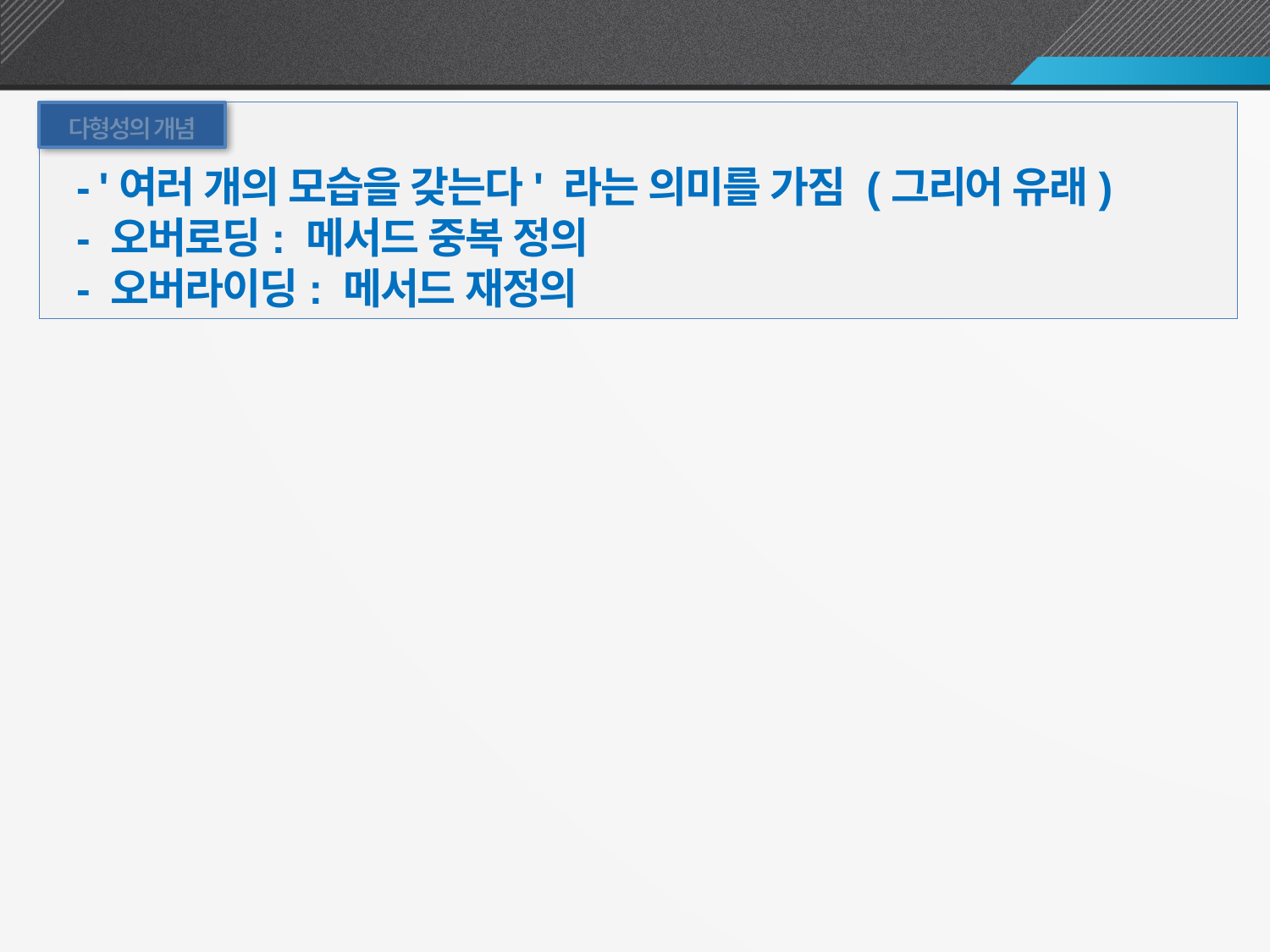

다형성
다형성의 개념

- '여러 개의 모습을 갖는다' 라는 의미를 가짐 (그리어 유래)
- 오버로딩: 메서드 중복 정의
- 오버라이딩: 메서드 재정의